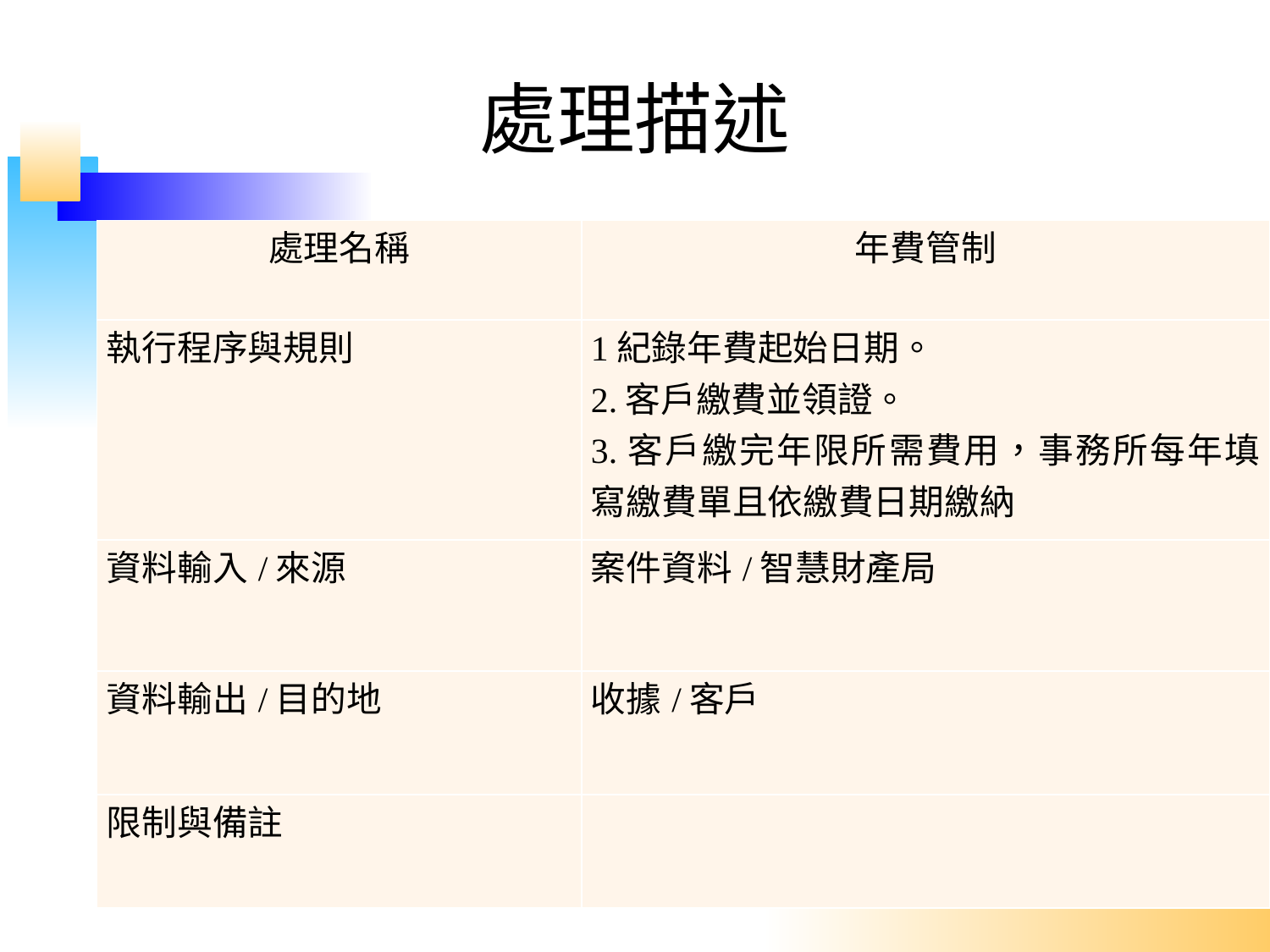

# 處理描述
| 處理名稱 | 年費管制 |
| --- | --- |
| 執行程序與規則 | 1紀錄年費起始日期。 2.客戶繳費並領證。 3.客戶繳完年限所需費用，事務所每年填寫繳費單且依繳費日期繳納 |
| 資料輸入/來源 | 案件資料/智慧財產局 |
| 資料輸出/目的地 | 收據/客戶 |
| 限制與備註 |  |